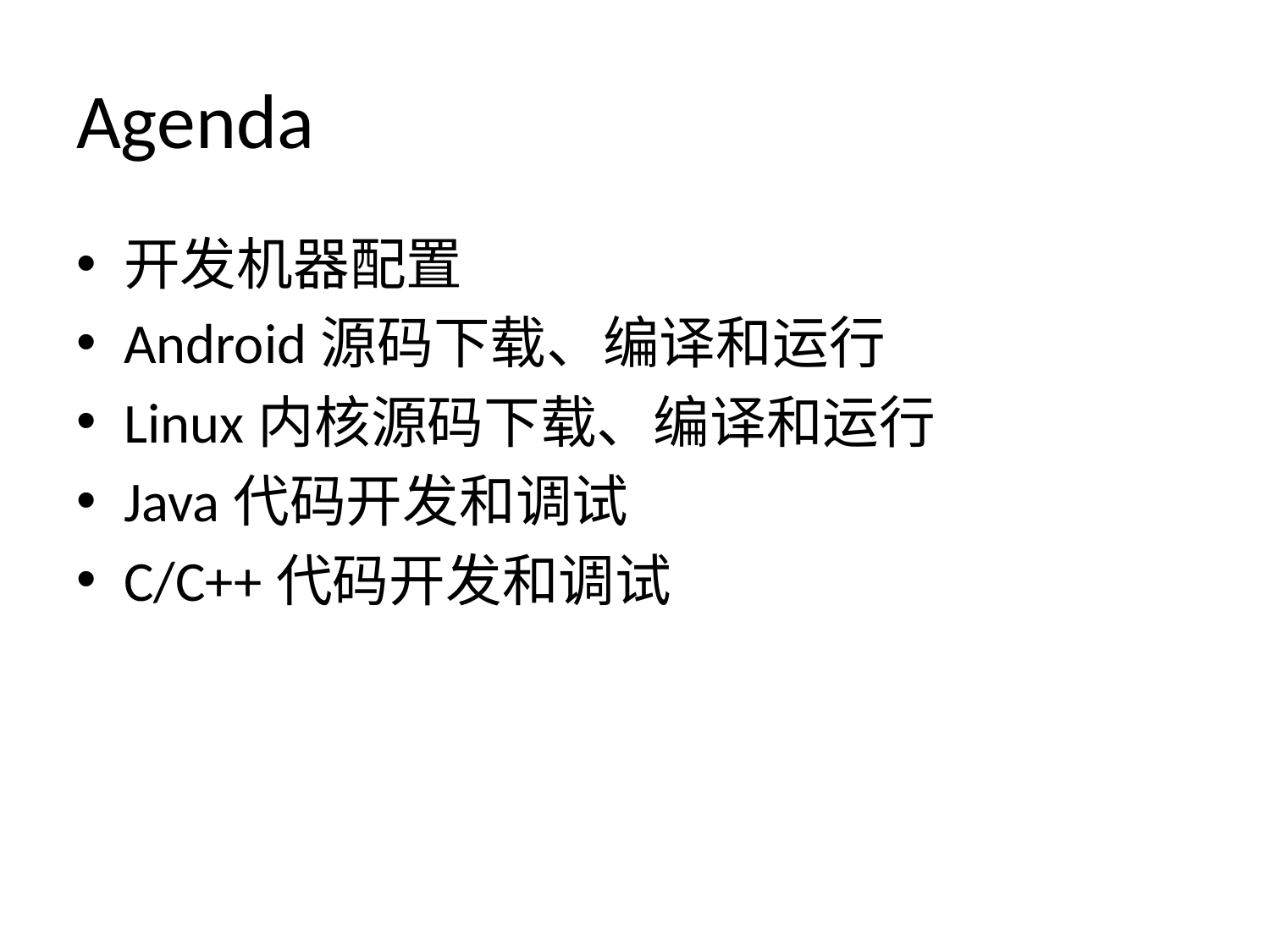

# Agenda
开发机器配置
Android源码下载、编译和运行
Linux内核源码下载、编译和运行
Java代码开发和调试
C/C++代码开发和调试